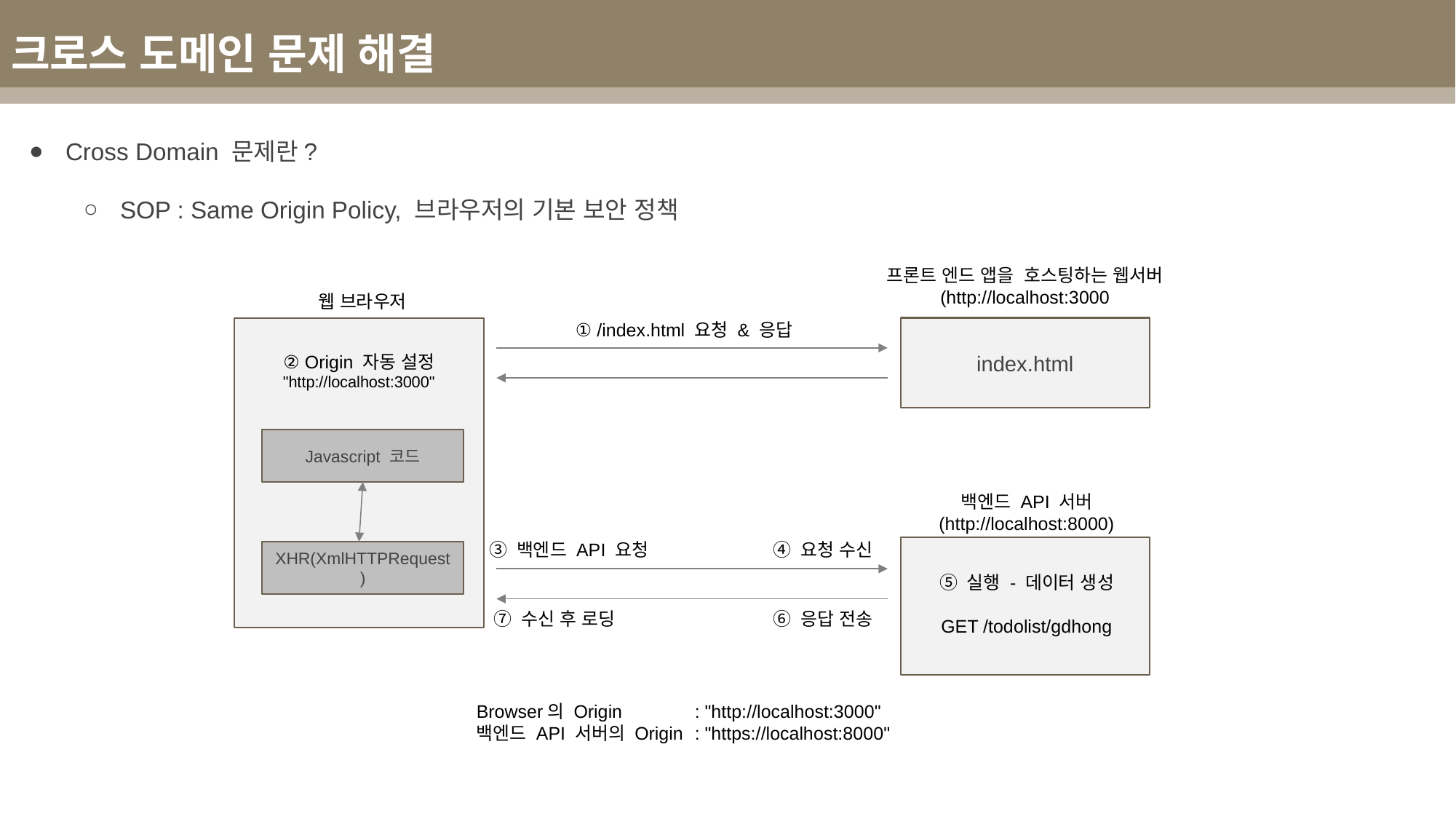

크로스 도메인 문제 해결
Cross Domain 문제란?
SOP : Same Origin Policy, 브라우저의 기본 보안 정책

프론트 엔드 앱을  호스팅하는 웹서버
(http://localhost:3000
웹 브라우저
① /index.html 요청 & 응답

index.html
② Origin 자동 설정
"http://localhost:3000"
Javascript 코드
백엔드 API 서버
(http://localhost:8000)
③ 백엔드 API 요청
④ 요청 수신

XHR(XmlHTTPRequest)
⑤ 실행 - 데이터 생성

GET /todolist/gdhong
⑦ 수신 후 로딩
⑥ 응답 전송
Browser의 Origin 	: "http://localhost:3000"
백엔드 API 서버의 Origin 	: "https://localhost:8000"